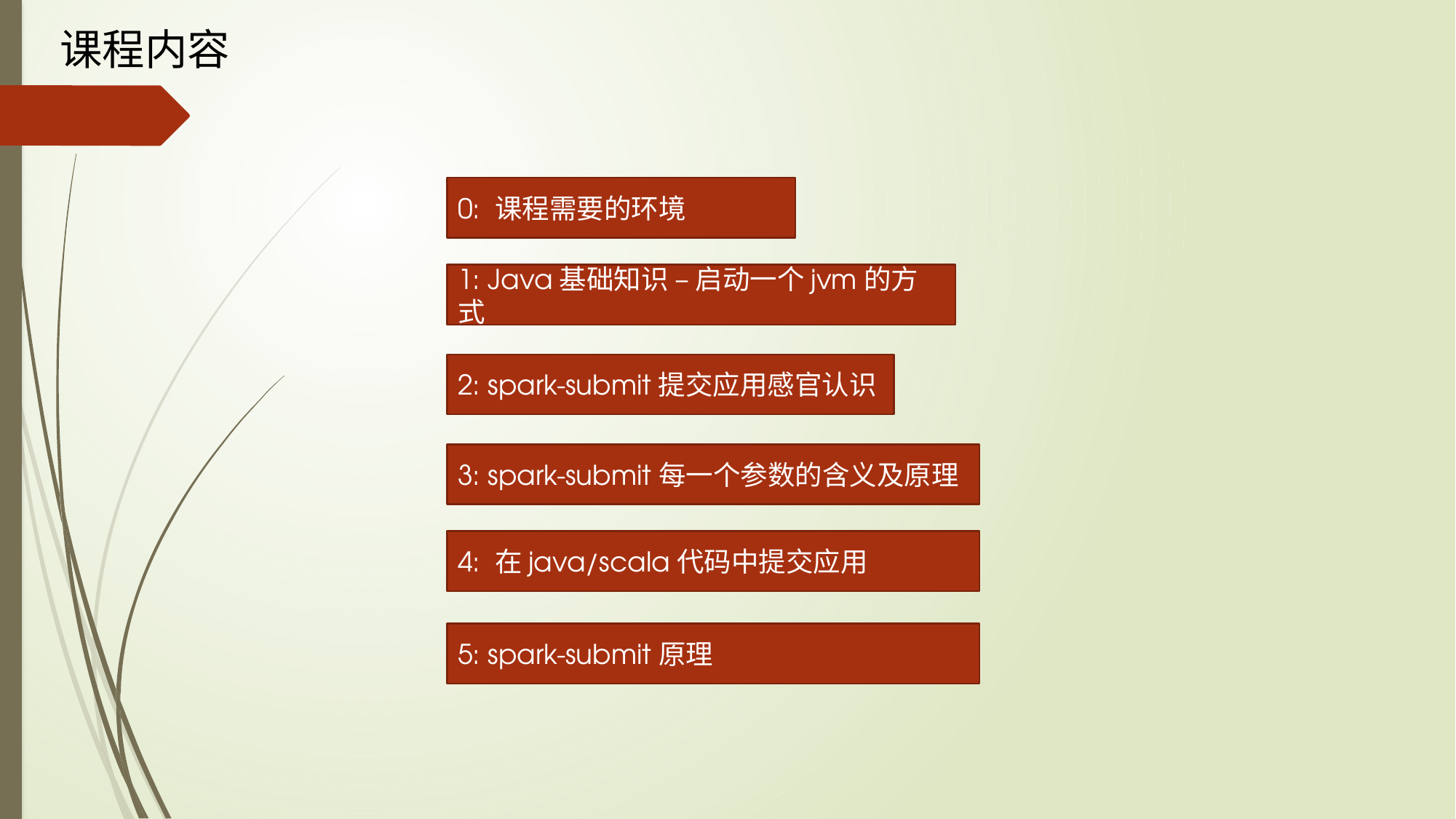

课程内容
0: 课程需要的环境
1: Java基础知识 – 启动一个jvm的方式
2: spark-submit提交应用感官认识
3: spark-submit每一个参数的含义及原理
4: 在java/scala代码中提交应用
5: spark-submit原理